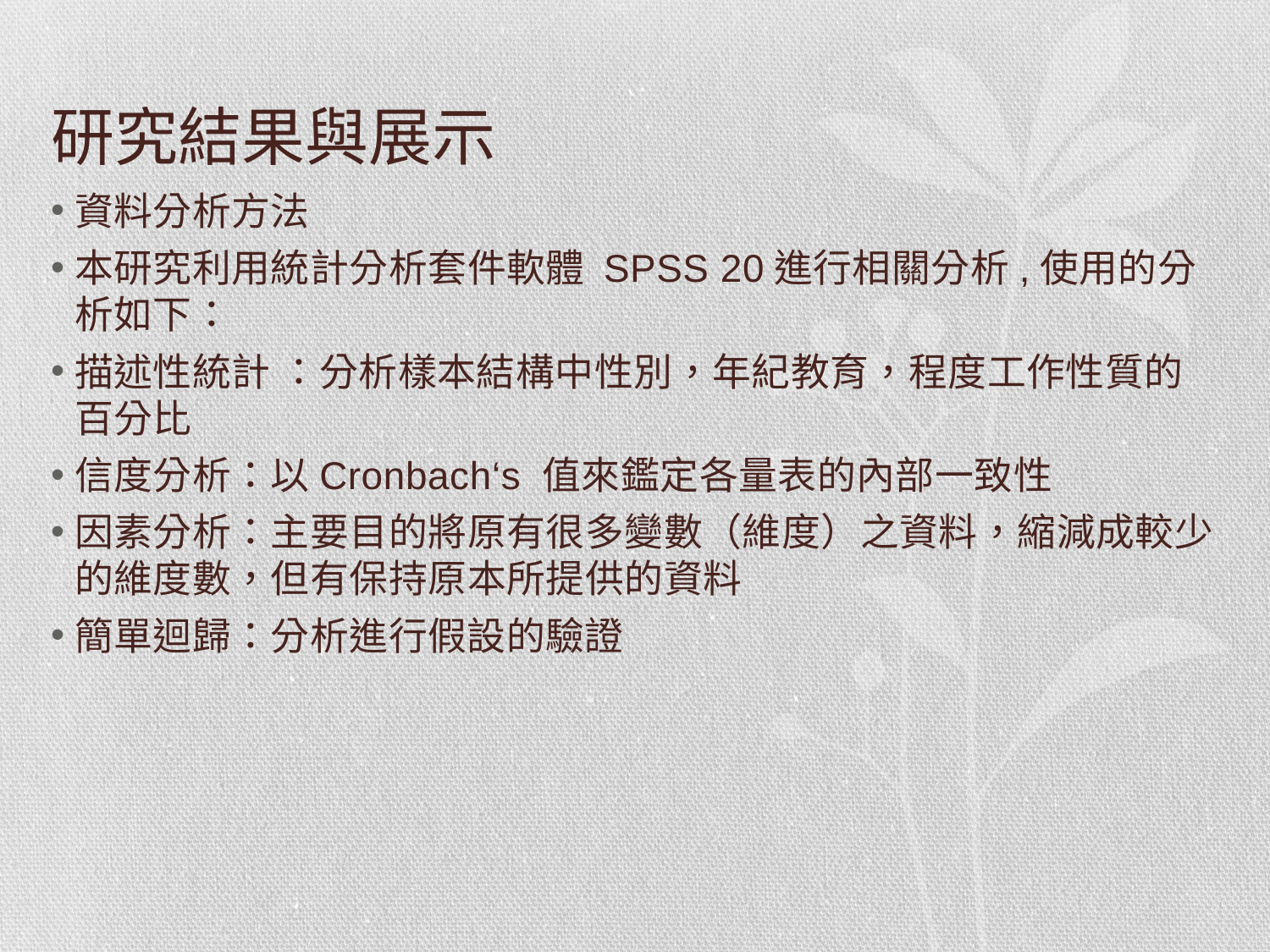

# 研究結果與展示
資料分析方法
本研究利用統計分析套件軟體 SPSS 20進行相關分析,使用的分析如下：
描述性統計 ：分析樣本結構中性別，年紀教育，程度工作性質的百分比
信度分析：以Cronbach‘s 值來鑑定各量表的內部一致性
因素分析：主要目的將原有很多變數（維度）之資料，縮減成較少的維度數，但有保持原本所提供的資料
簡單迴歸：分析進行假設的驗證